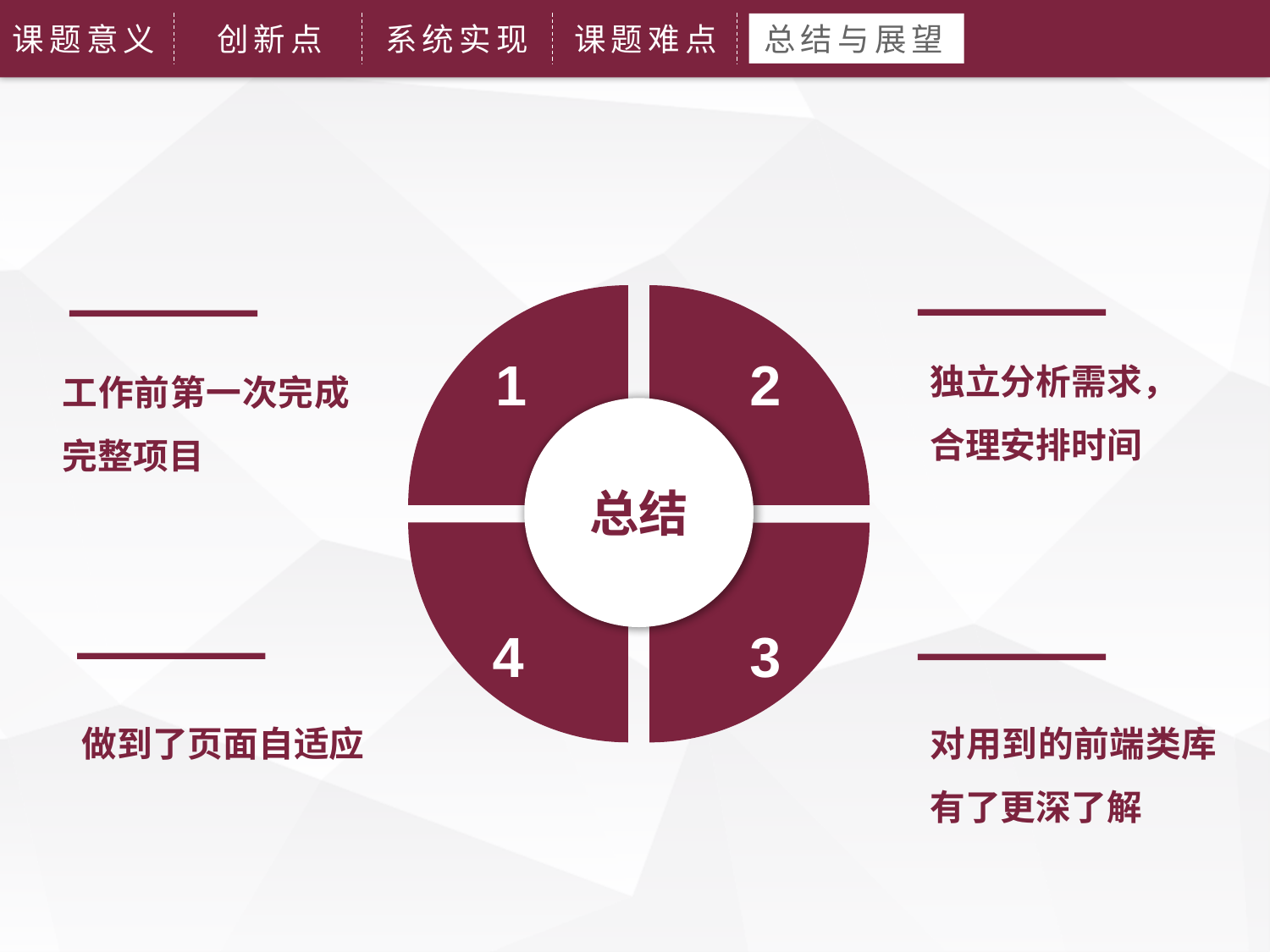

课题意义
创新点
系统实现
课题难点

总结与展望

1
2
总结

独立分析需求，
合理安排时间
工作前第一次完成完整项目
4
3

做到了页面自适应
对用到的前端类库有了更深了解